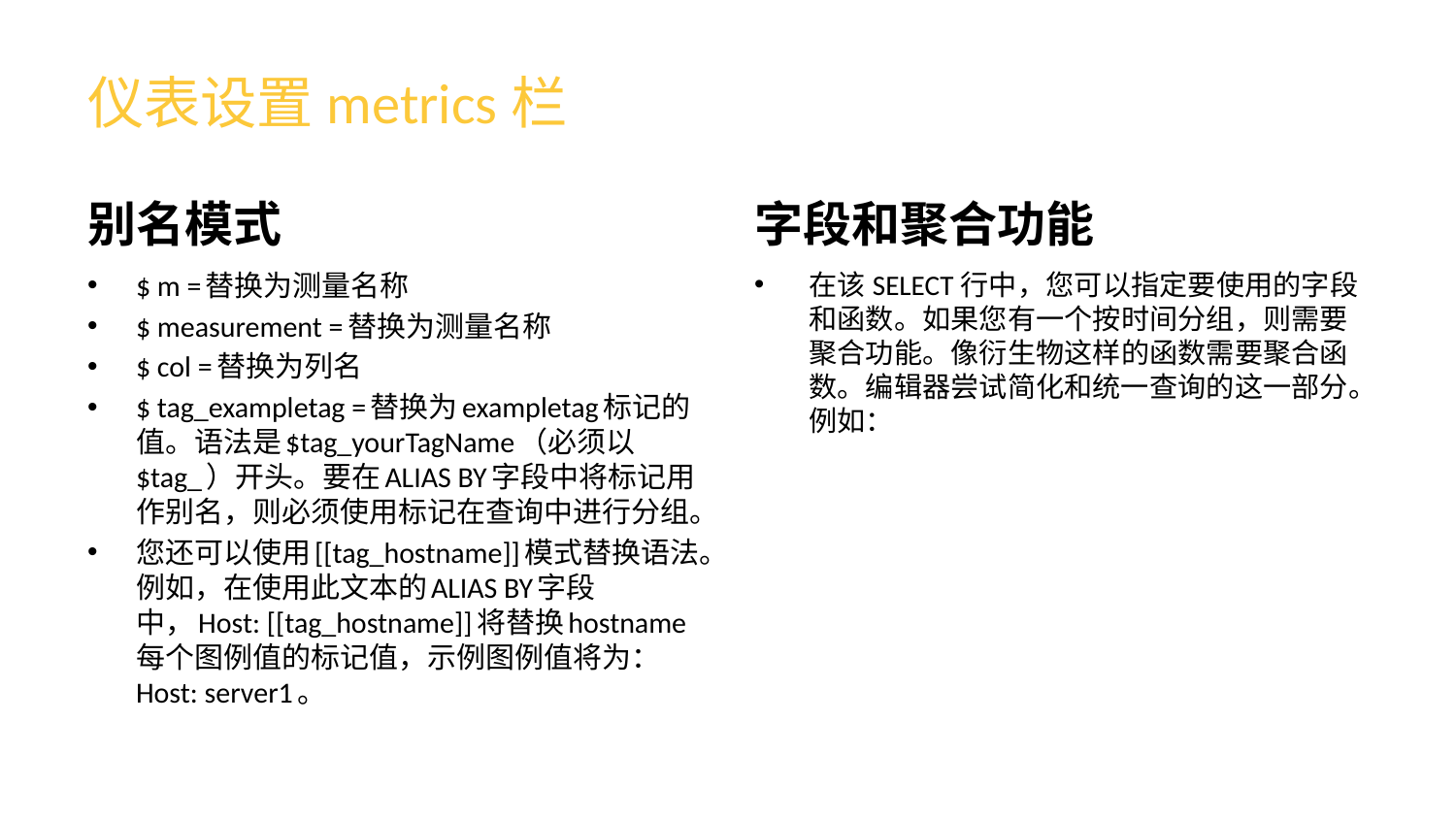

# 仪表设置metrics栏
别名模式
字段和聚合功能
$ m =替换为测量名称
$ measurement =替换为测量名称
$ col =替换为列名
$ tag_exampletag =替换为exampletag标记的值。语法是$tag_yourTagName（必须以$tag_）开头。要在ALIAS BY字段中将标记用作别名，则必须使用标记在查询中进行分组。
您还可以使用[[tag_hostname]]模式替换语法。例如，在使用此文本的ALIAS BY字段中，Host: [[tag_hostname]]将替换hostname每个图例值的标记值，示例图例值将为：Host: server1。
在该SELECT行中，您可以指定要使用的字段和函数。如果您有一个按时间分组，则需要聚合功能。像衍生物这样的函数需要聚合函数。编辑器尝试简化和统一查询的这一部分。例如：